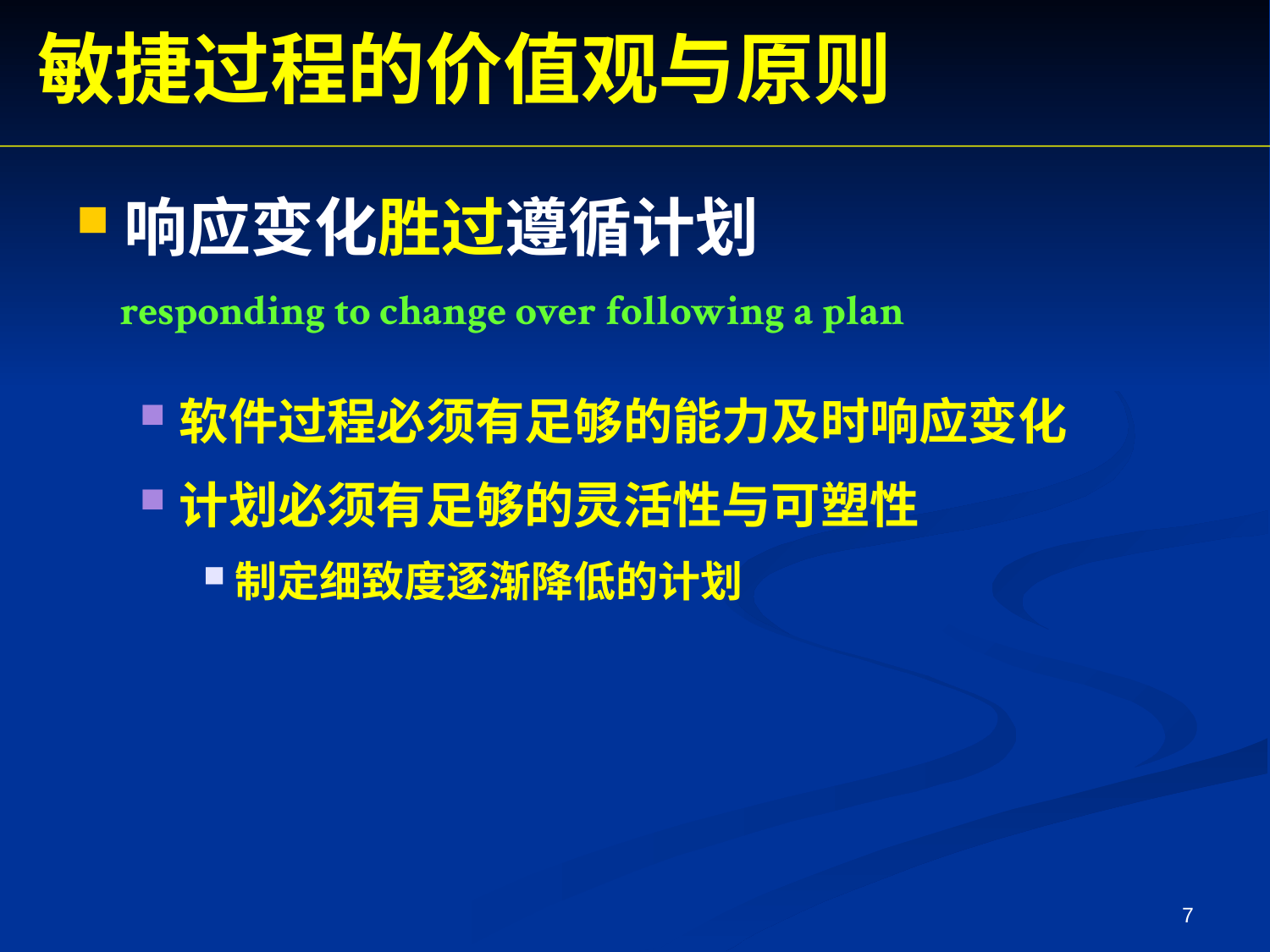

敏捷过程的价值观与原则

响应变化胜过遵循计划
     responding to change over following a plan
软件过程必须有足够的能力及时响应变化
计划必须有足够的灵活性与可塑性
制定细致度逐渐降低的计划
7